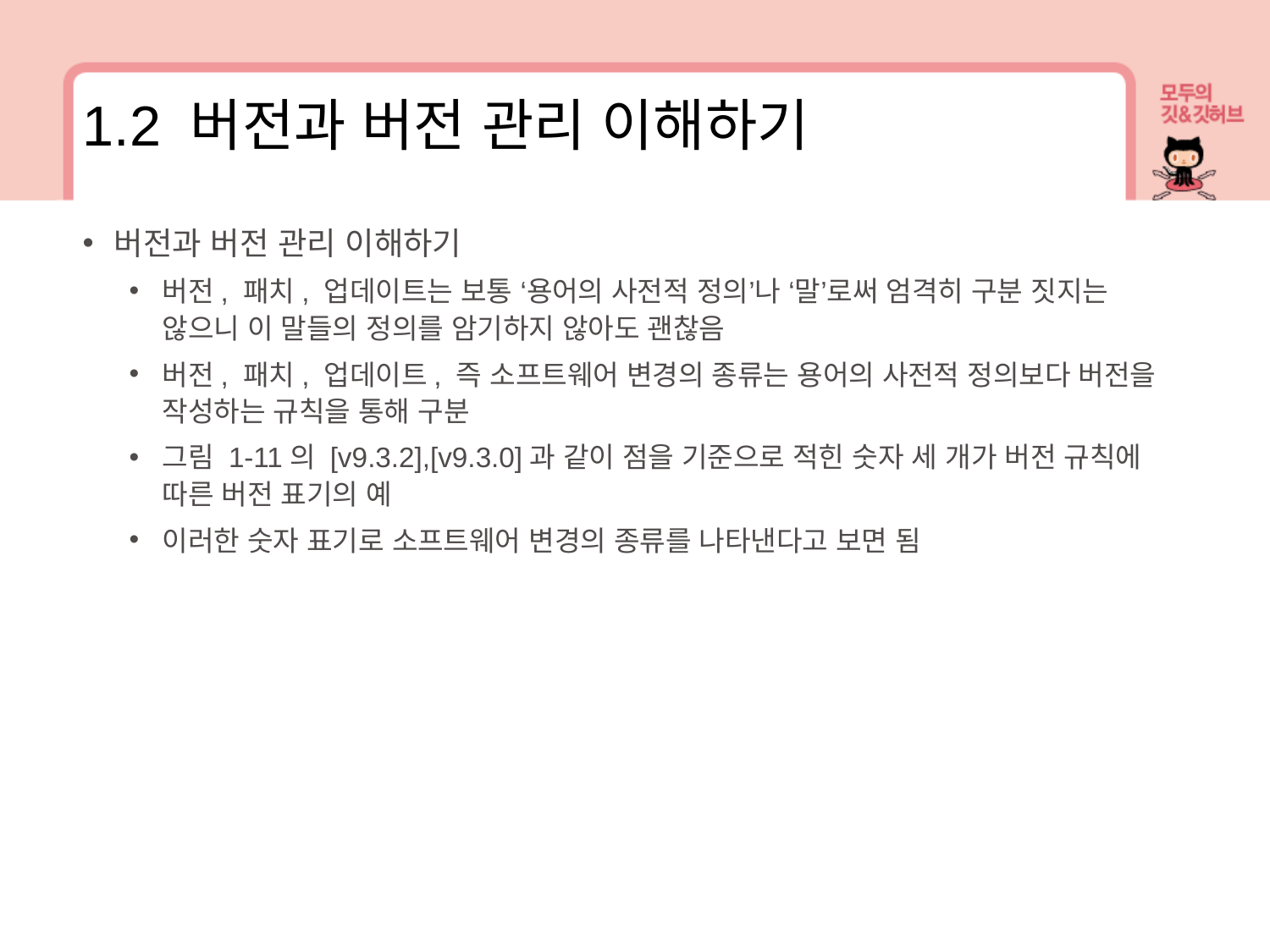

1.2 버전과 버전 관리 이해하기
버전과 버전 관리 이해하기
버전, 패치, 업데이트는 보통 ‘용어의 사전적 정의’나 ‘말’로써 엄격히 구분 짓지는 않으니 이 말들의 정의를 암기하지 않아도 괜찮음
버전, 패치, 업데이트, 즉 소프트웨어 변경의 종류는 용어의 사전적 정의보다 버전을 작성하는 규칙을 통해 구분
그림 1-11의 [v9.3.2],[v9.3.0]과 같이 점을 기준으로 적힌 숫자 세 개가 버전 규칙에 따른 버전 표기의 예
이러한 숫자 표기로 소프트웨어 변경의 종류를 나타낸다고 보면 됨